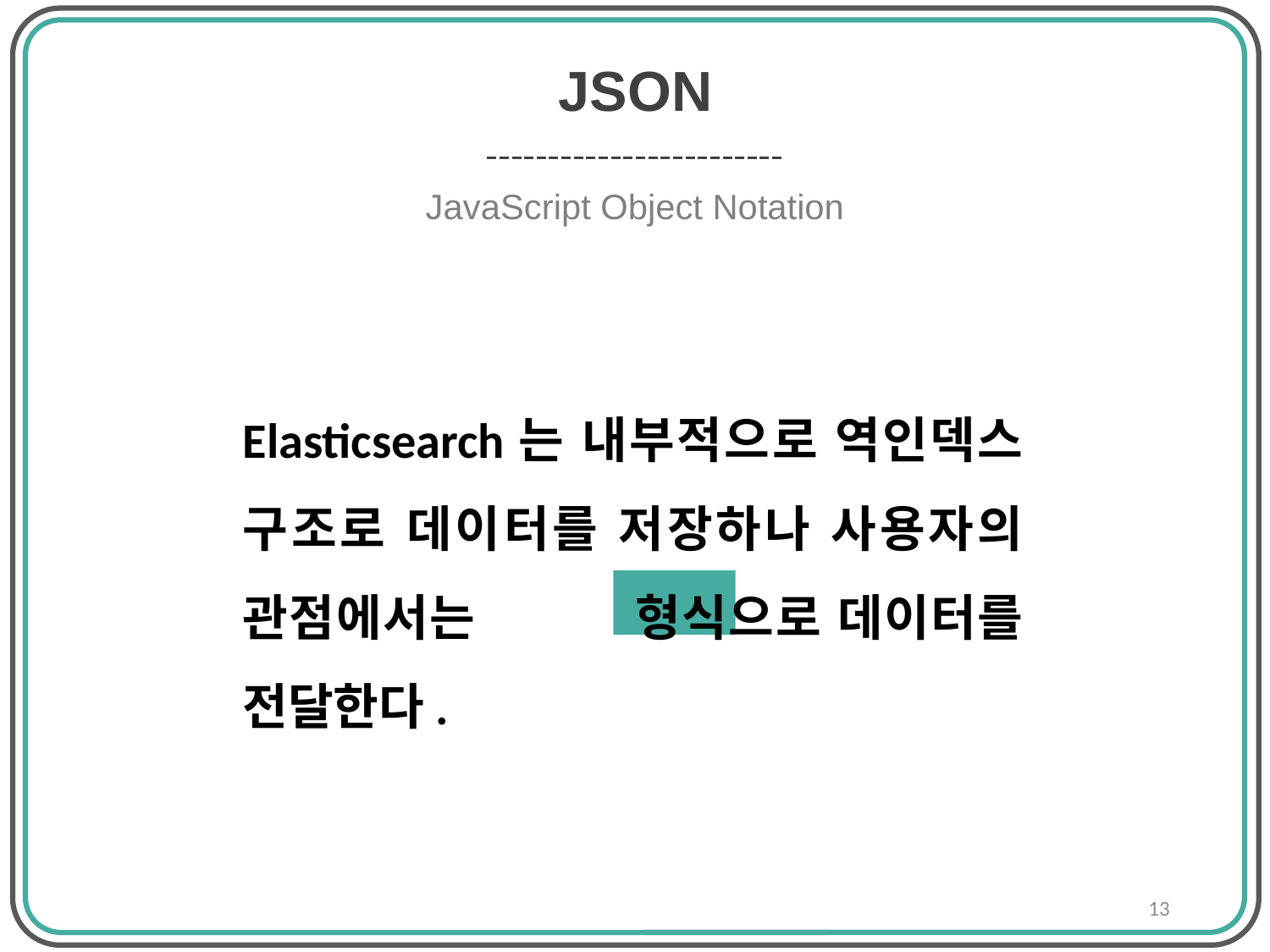

JSON
JavaScript Object Notation
Elasticsearch는 내부적으로 역인덱스 구조로 데이터를 저장하나 사용자의 관점에서는 JSON 형식으로 데이터를 전달한다.

13